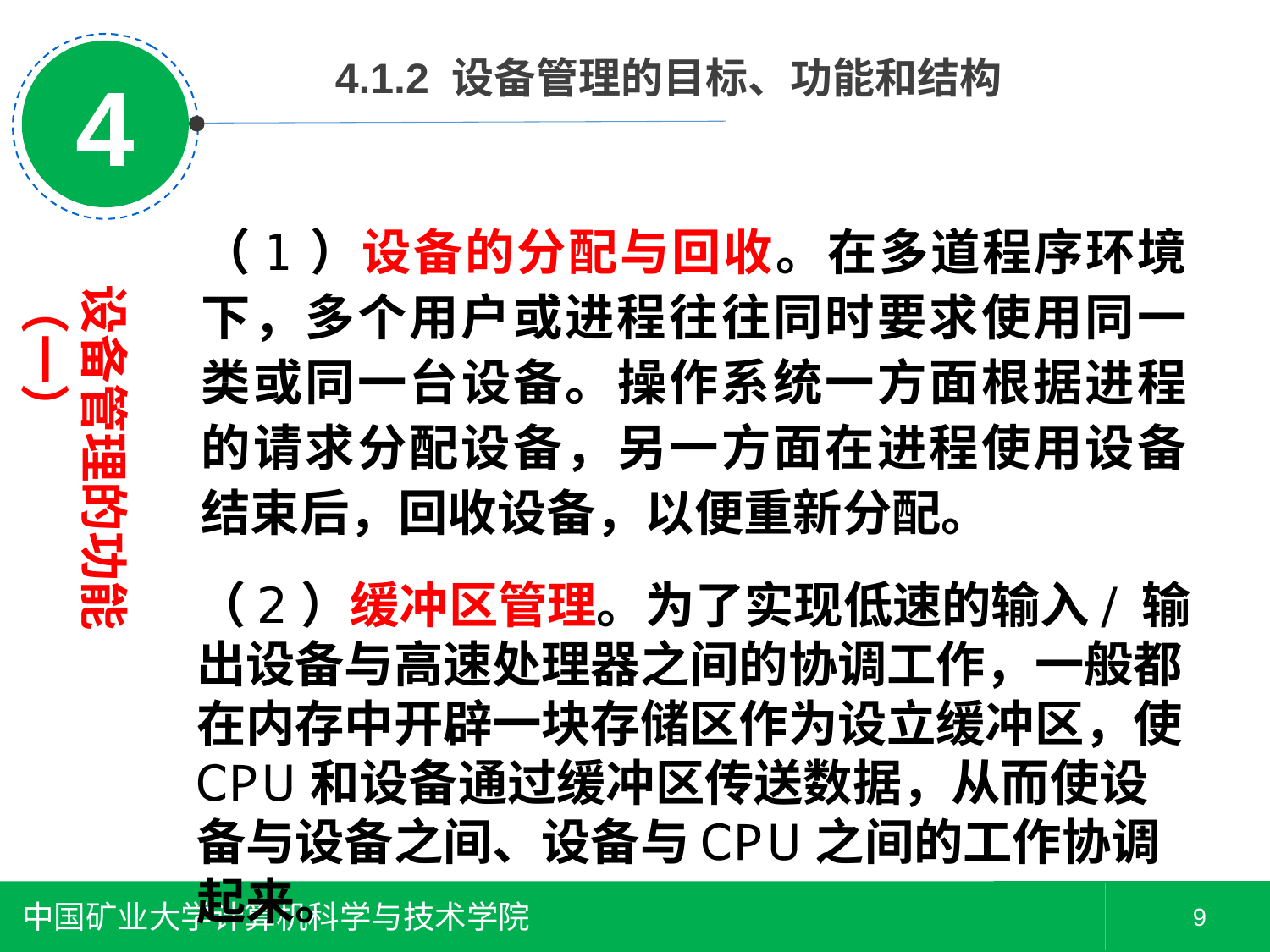

4
  4.1.2 设备管理的目标、功能和结构

（1）设备的分配与回收。在多道程序环境下，多个用户或进程往往同时要求使用同一类或同一台设备。操作系统一方面根据进程的请求分配设备，另一方面在进程使用设备结束后，回收设备，以便重新分配。
设备管理的功能（一）
（2）缓冲区管理。为了实现低速的输入/输出设备与高速处理器之间的协调工作，一般都在内存中开辟一块存储区作为设立缓冲区，使CPU和设备通过缓冲区传送数据，从而使设备与设备之间、设备与CPU之间的工作协调起来。